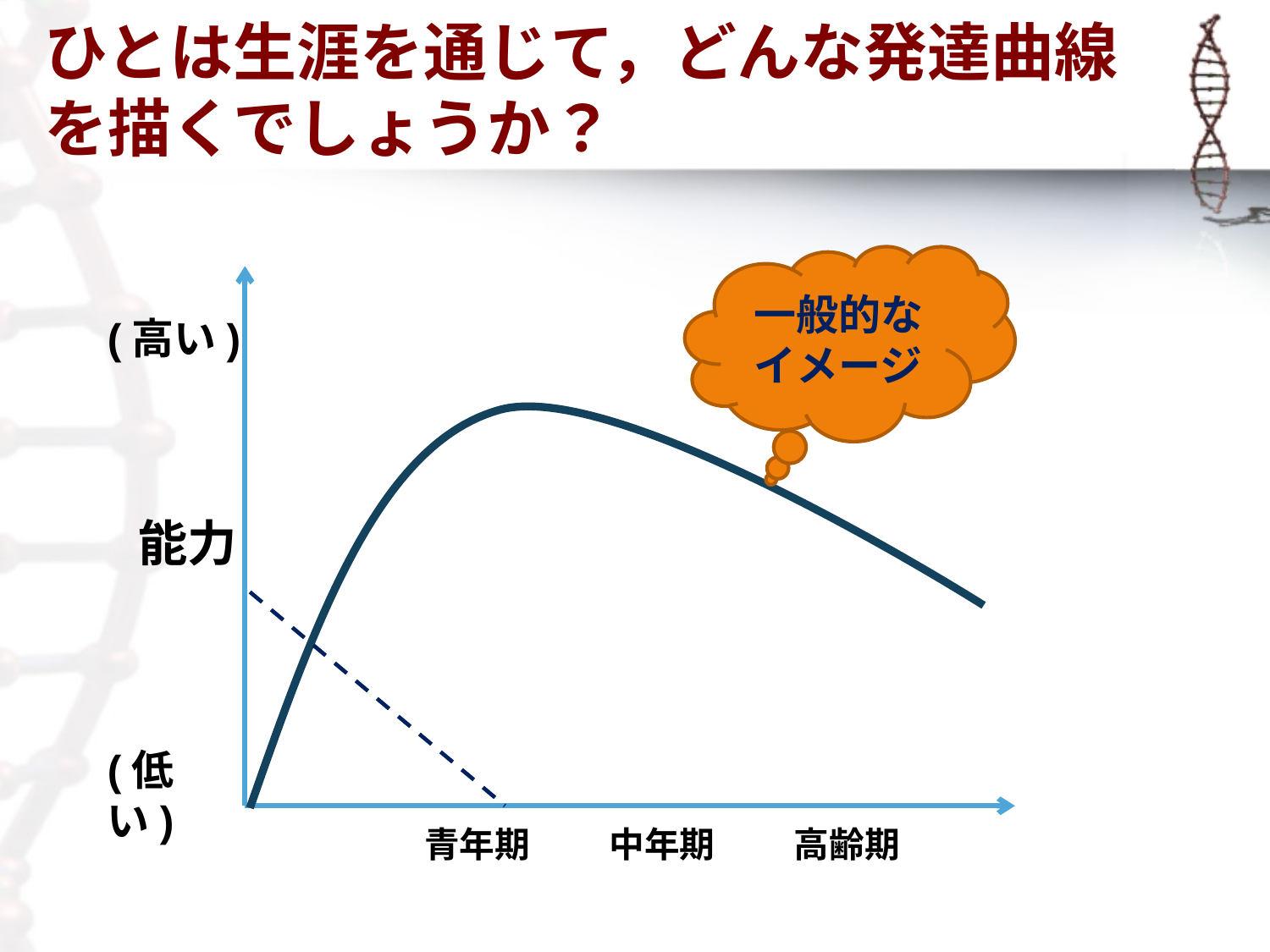

# ひとは生涯を通じて，どんな発達曲線を描くでしょうか？
一般的なイメージ
(高い)

能力
(低い)
　　　　　青年期 　　中年期 　　高齢期